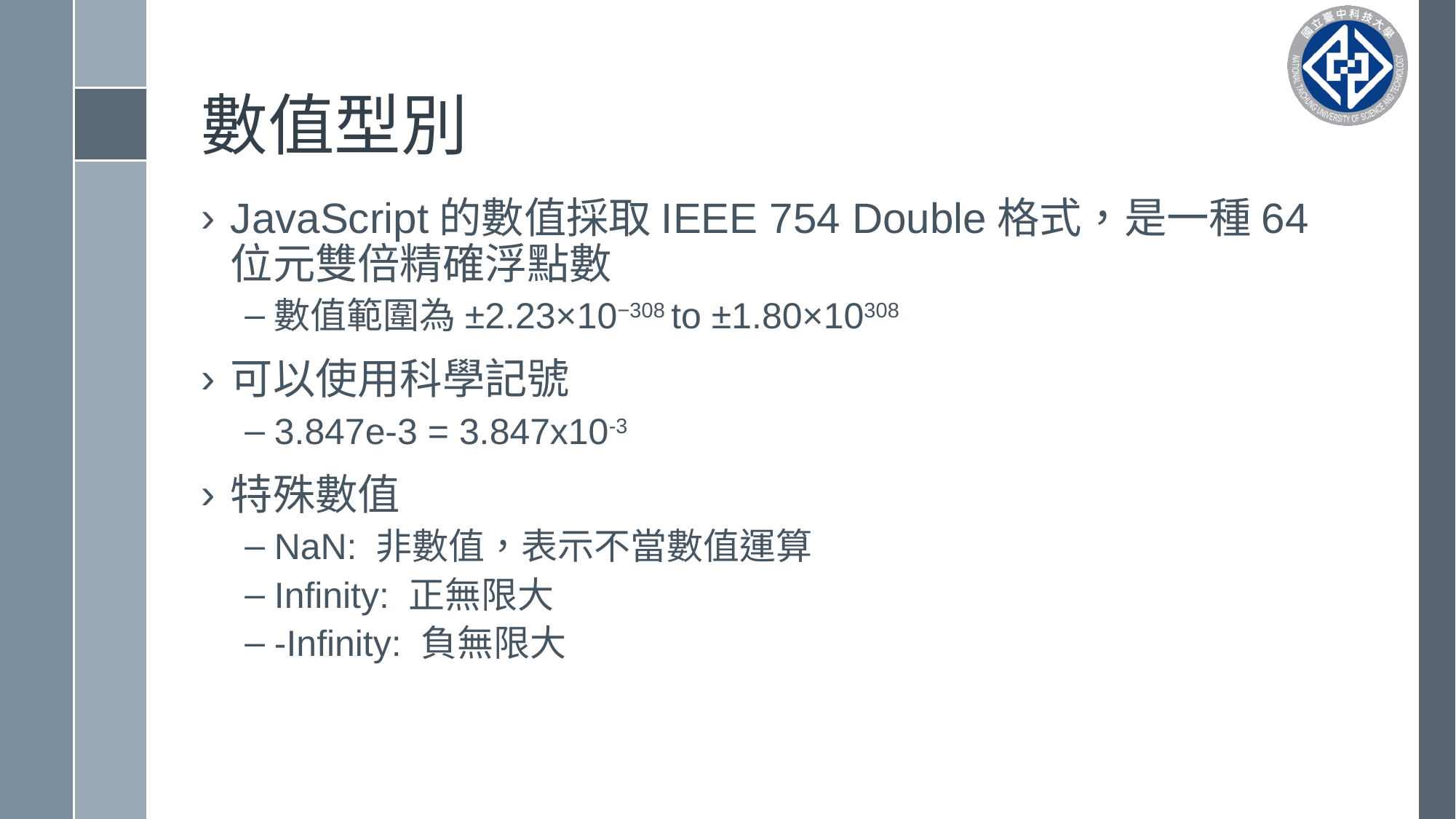

# 數值型別
JavaScript的數值採取IEEE 754 Double格式，是一種64位元雙倍精確浮點數
數值範圍為±2.23×10−308 to ±1.80×10308
可以使用科學記號
3.847e-3 = 3.847x10-3
特殊數值
NaN: 非數值，表示不當數值運算
Infinity: 正無限大
-Infinity: 負無限大